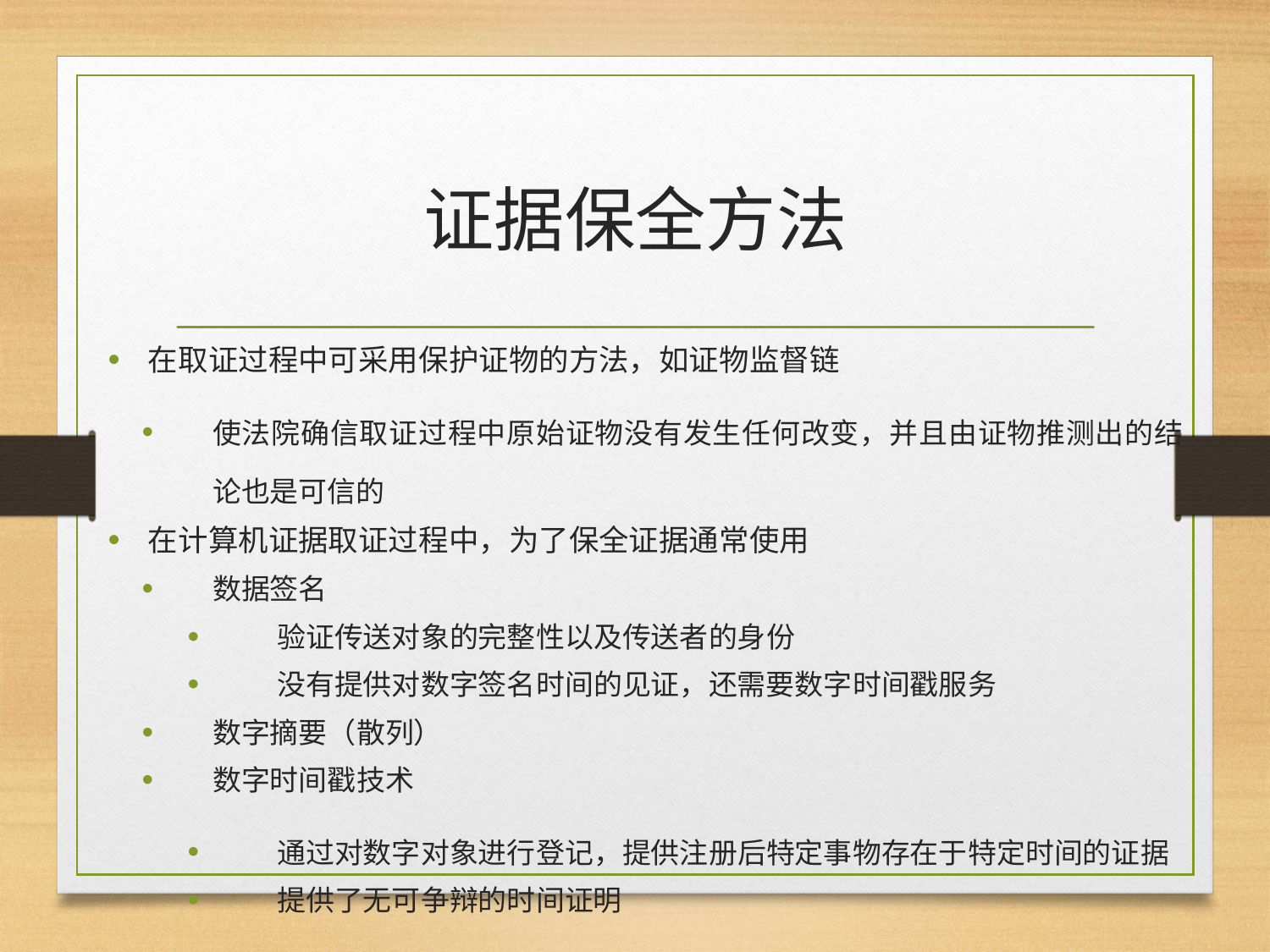

# 证据保全方法
在取证过程中可采用保护证物的方法，如证物监督链
使法院确信取证过程中原始证物没有发生任何改变，并且由证物推测出的结论也是可信的
在计算机证据取证过程中，为了保全证据通常使用
数据签名
验证传送对象的完整性以及传送者的身份
没有提供对数字签名时间的见证，还需要数字时间戳服务
数字摘要（散列）
数字时间戳技术
通过对数字对象进行登记，提供注册后特定事物存在于特定时间的证据
提供了无可争辩的时间证明